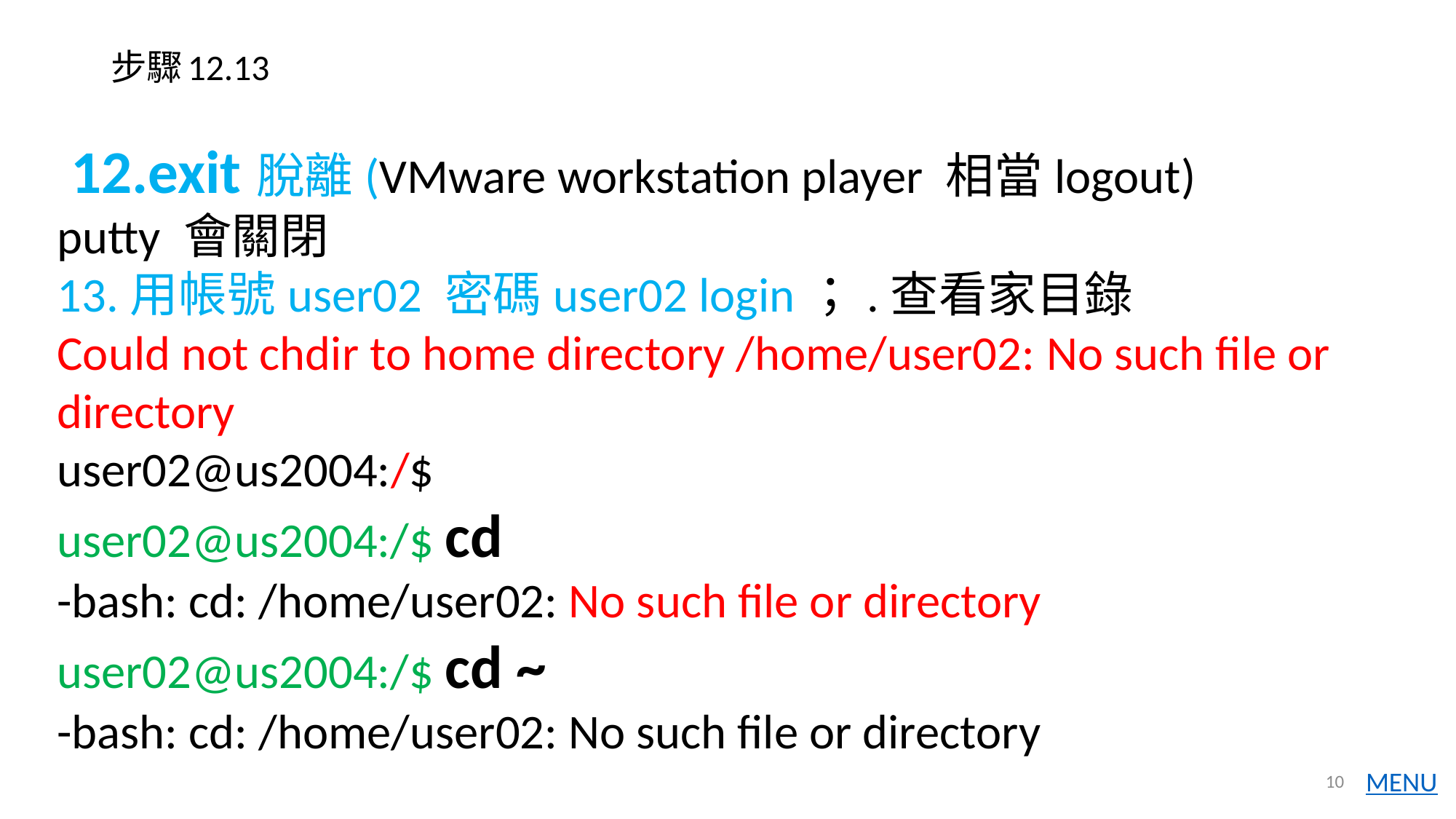

# 步驟12.13
 12.exit脫離(VMware workstation player 相當logout)
putty 會關閉
13.用帳號user02 密碼user02 login；.查看家目錄
Could not chdir to home directory /home/user02: No such file or directory
user02@us2004:/$
user02@us2004:/$ cd
-bash: cd: /home/user02: No such file or directory
user02@us2004:/$ cd ~
-bash: cd: /home/user02: No such file or directory
10